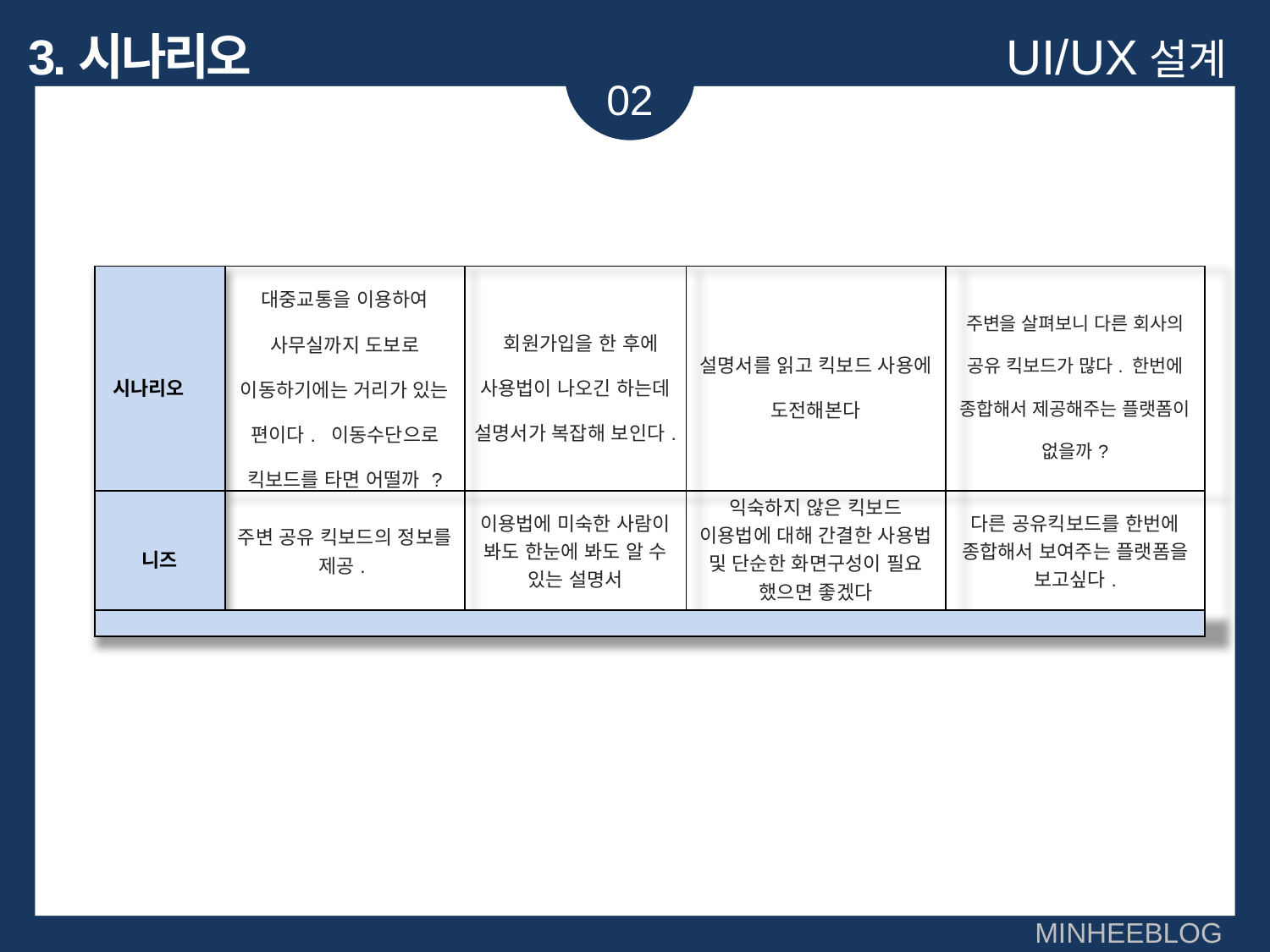

3.시나리오
UI/UX설계
02

| 시나리오 | 대중교통을 이용하여 사무실까지 도보로 이동하기에는 거리가 있는 편이다. 이동수단으로 킥보드를 타면 어떨까 ? | 회원가입을 한 후에 사용법이 나오긴 하는데 설명서가 복잡해 보인다. | 설명서를 읽고 킥보드 사용에 도전해본다 | 주변을 살펴보니 다른 회사의 공유 킥보드가 많다. 한번에 종합해서 제공해주는 플랫폼이 없을까? |
| --- | --- | --- | --- | --- |
| 니즈 | 주변 공유 킥보드의 정보를 제공. | 이용법에 미숙한 사람이 봐도 한눈에 봐도 알 수 있는 설명서 | 익숙하지 않은 킥보드 이용법에 대해 간결한 사용법 및 단순한 화면구성이 필요 했으면 좋겠다 | 다른 공유킥보드를 한번에 종합해서 보여주는 플랫폼을 보고싶다. |
|  |  |  |  |  |
MINHEEBLOG